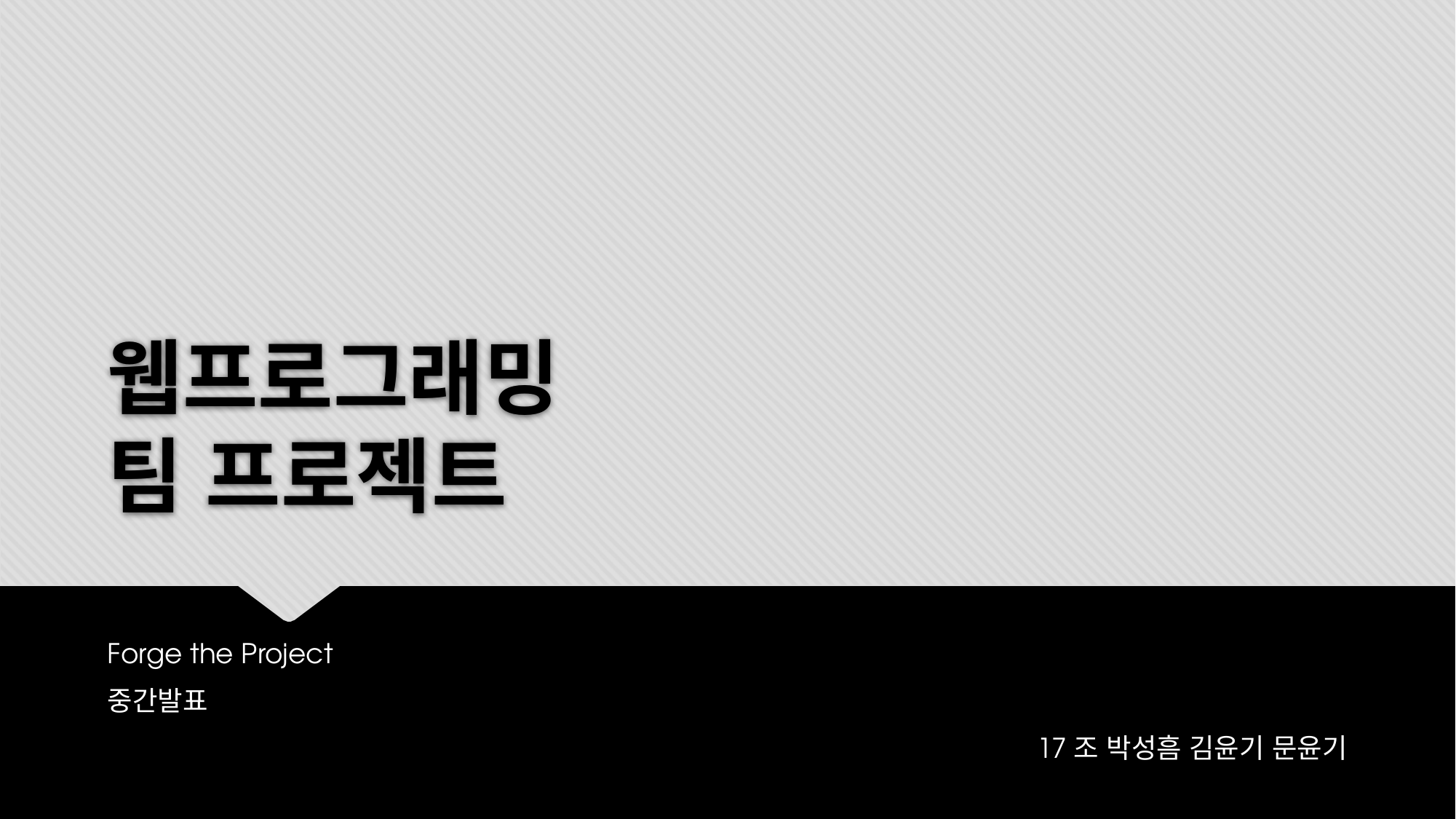

# 웹프로그래밍 팀 프로젝트
Forge the Project
중간발표
17조 박성흠 김윤기 문윤기